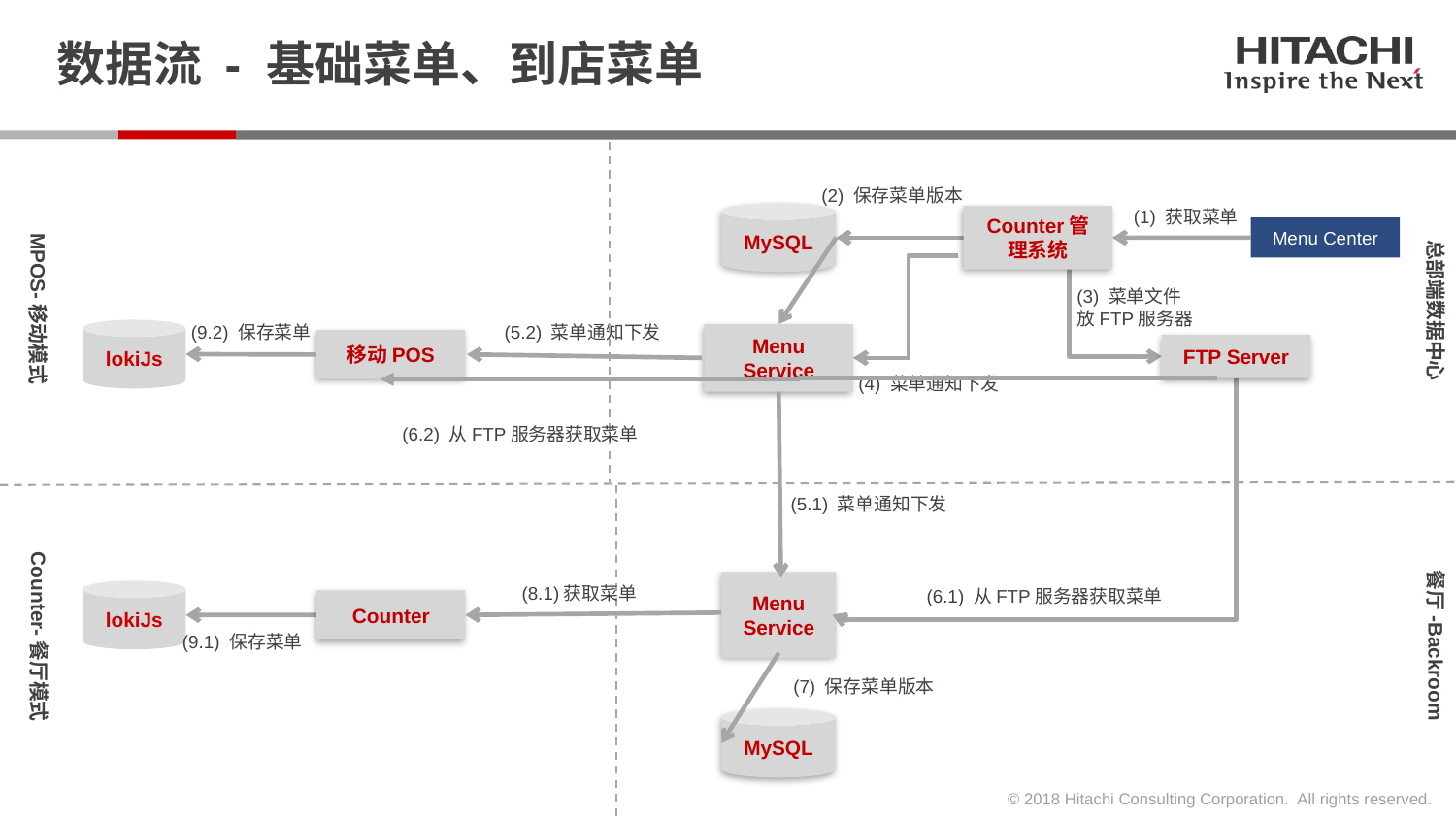

# 数据流 - 基础菜单、到店菜单
(2) 保存菜单版本
(1) 获取菜单
MySQL
Counter管理系统
Menu Center
MPOS-移动模式
总部端数据中心
(3) 菜单文件
放FTP服务器
(9.2) 保存菜单
(5.2) 菜单通知下发
lokiJs
Menu
Service
移动POS
FTP Server
(4) 菜单通知下发
(6.2) 从FTP服务器获取菜单
(5.1) 菜单通知下发
Counter-餐厅模式
餐厅-Backroom
Menu
Service
(8.1)获取菜单
(6.1) 从FTP服务器获取菜单
lokiJs
Counter
(9.1) 保存菜单
(7) 保存菜单版本
MySQL